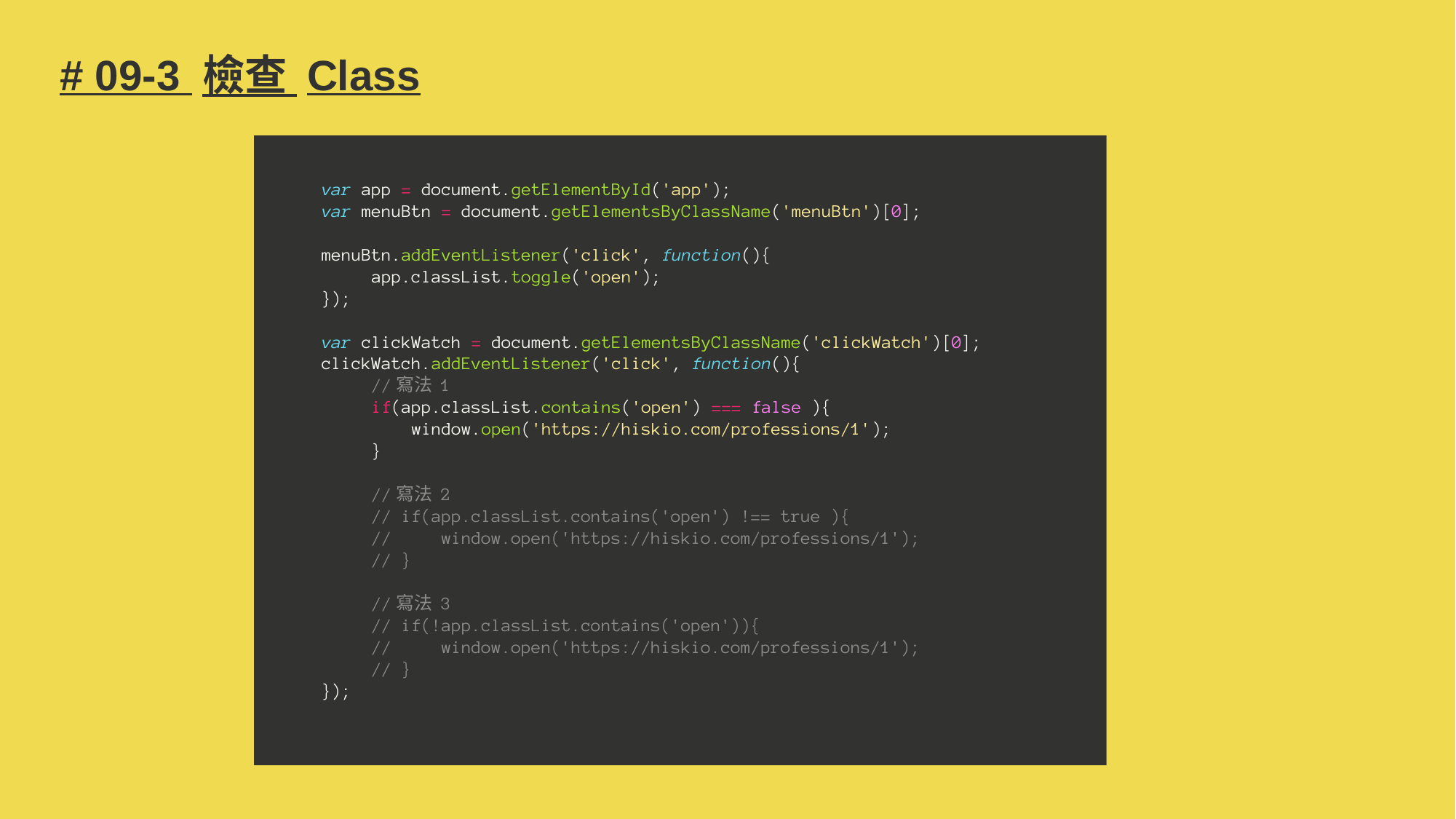

# # 09-3 檢查 Class

var app = document.getElementById('app');
var menuBtn = document.getElementsByClassName('menuBtn')[0];

menuBtn.addEventListener('click', function(){
     app.classList.toggle('open');
});
var clickWatch = document.getElementsByClassName('clickWatch')[0];
clickWatch.addEventListener('click', function(){
     //寫法 1
     if(app.classList.contains('open') === false ){
         window.open('https://hiskio.com/professions/1');
     }
     //寫法 2
     // if(app.classList.contains('open') !== true ){
     //     window.open('https://hiskio.com/professions/1');
     // }

     //寫法 3
     // if(!app.classList.contains('open')){
     //     window.open('https://hiskio.com/professions/1');
     // }
});